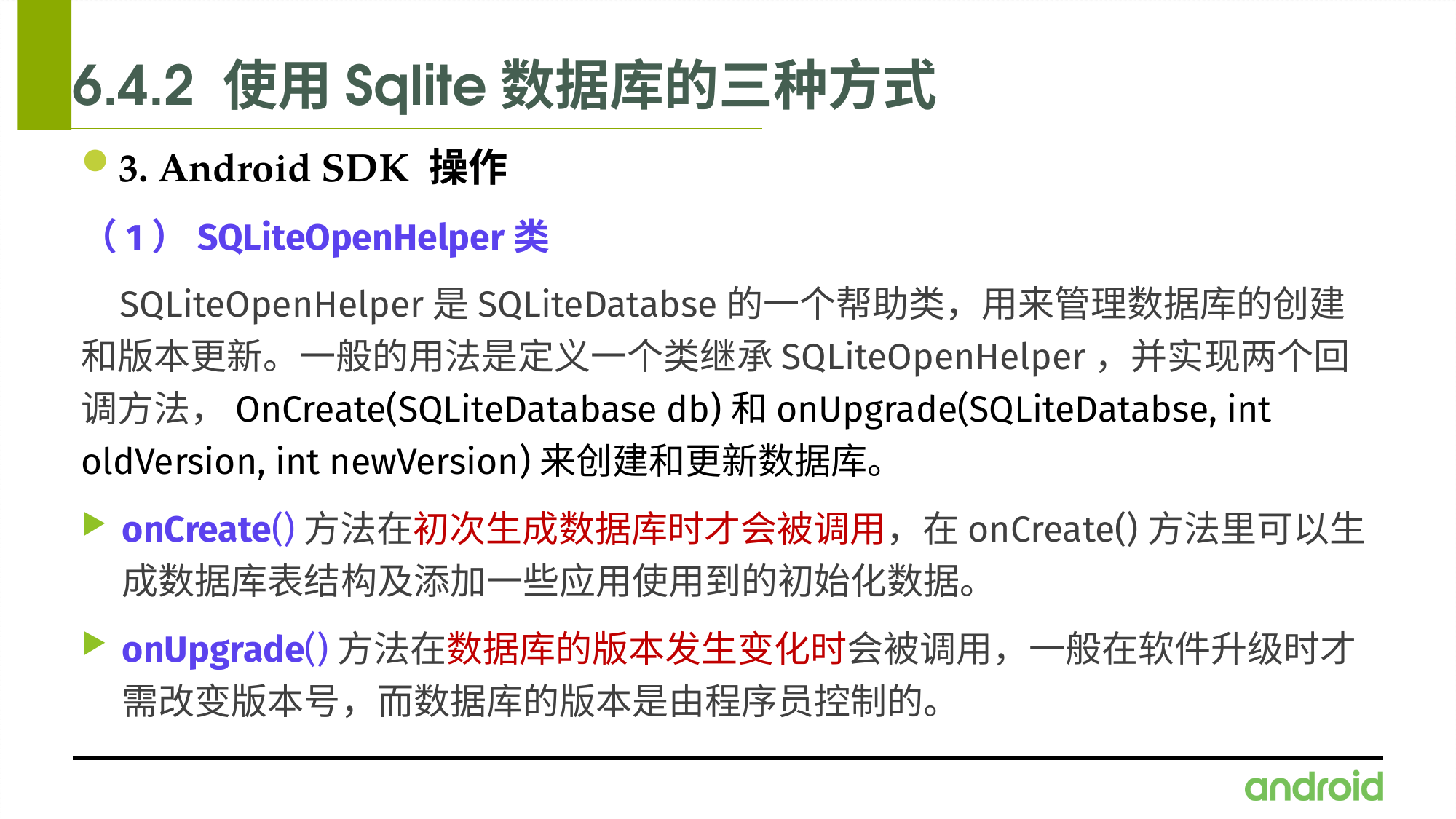

# 6.4.2 使用Sqlite数据库的三种方式
3. Android SDK 操作
（1）SQLiteOpenHelper类
    SQLiteOpenHelper是SQLiteDatabse的一个帮助类，用来管理数据库的创建和版本更新。一般的用法是定义一个类继承SQLiteOpenHelper，并实现两个回调方法，OnCreate(SQLiteDatabase db)和onUpgrade(SQLiteDatabse, int oldVersion, int newVersion)来创建和更新数据库。
onCreate()方法在初次生成数据库时才会被调用，在onCreate()方法里可以生成数据库表结构及添加一些应用使用到的初始化数据。
onUpgrade()方法在数据库的版本发生变化时会被调用，一般在软件升级时才需改变版本号，而数据库的版本是由程序员控制的。